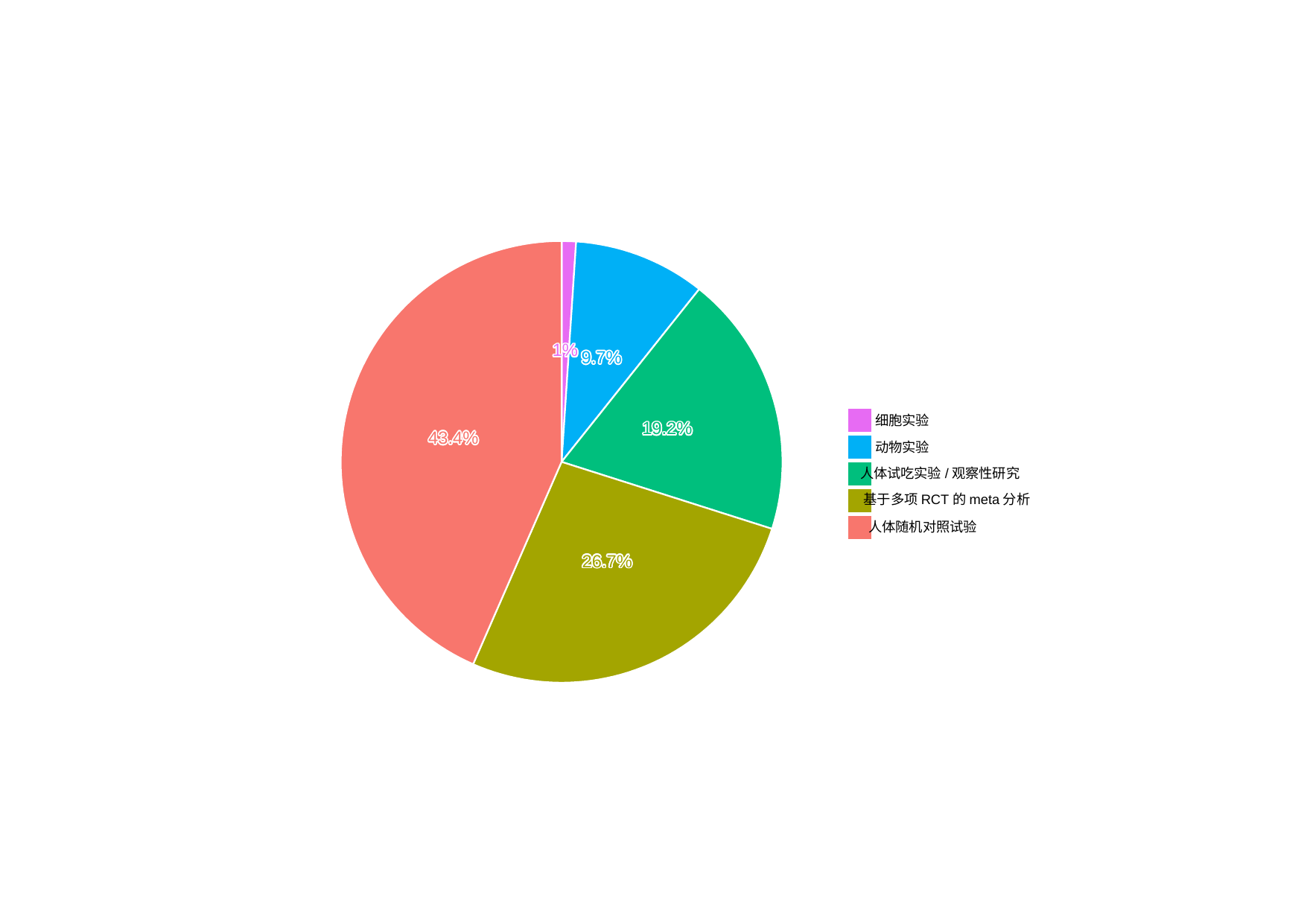

1%
1%
1%
1%
1%
1%
1%
1%
1%
1%
1%
1%
1%
1%
1%
1%
1%
9.7%
9.7%
9.7%
9.7%
9.7%
9.7%
9.7%
9.7%
9.7%
9.7%
9.7%
9.7%
9.7%
9.7%
9.7%
9.7%
9.7%

细胞实验
19.2%
19.2%
19.2%
19.2%
19.2%
19.2%
19.2%
19.2%
19.2%
19.2%
19.2%
19.2%
19.2%
19.2%
19.2%
19.2%
19.2%
43.4%
43.4%
43.4%
43.4%
43.4%
43.4%
43.4%
43.4%
43.4%
43.4%
43.4%
43.4%
43.4%
43.4%
43.4%
43.4%
43.4%

动物实验

人体试吃实验/观察性研究

基于多项RCT的meta分析

人体随机对照试验
26.7%
26.7%
26.7%
26.7%
26.7%
26.7%
26.7%
26.7%
26.7%
26.7%
26.7%
26.7%
26.7%
26.7%
26.7%
26.7%
26.7%